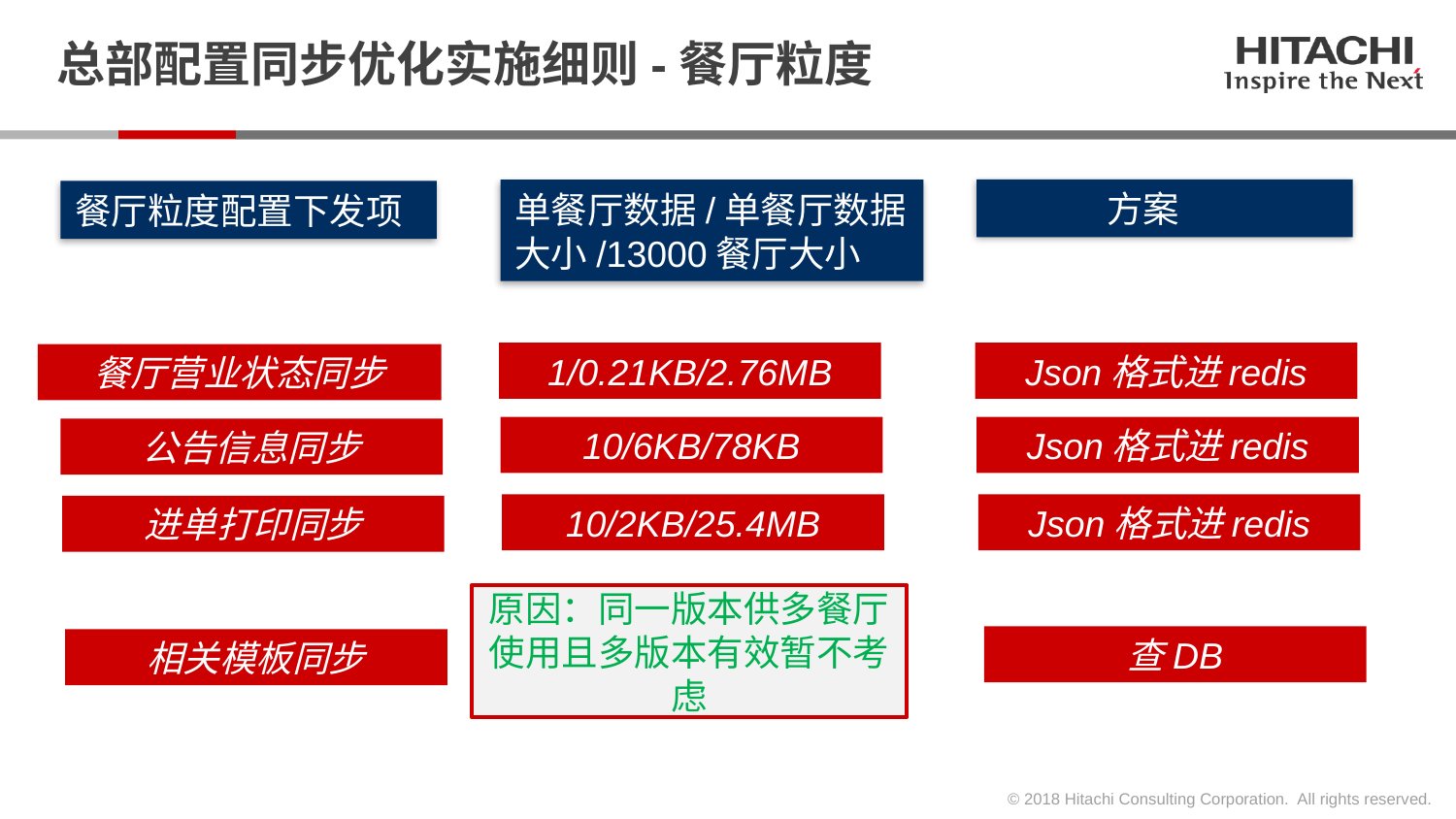

# 总部配置同步优化实施细则-餐厅粒度
单餐厅数据/单餐厅数据大小/13000餐厅大小
             方案
餐厅粒度配置下发项
1/0.21KB/2.76MB
Json格式进redis
餐厅营业状态同步
10/6KB/78KB
Json格式进redis
公告信息同步
10/2KB/25.4MB
Json格式进redis
进单打印同步
原因：同一版本供多餐厅使用且多版本有效暂不考虑
查DB
相关模板同步